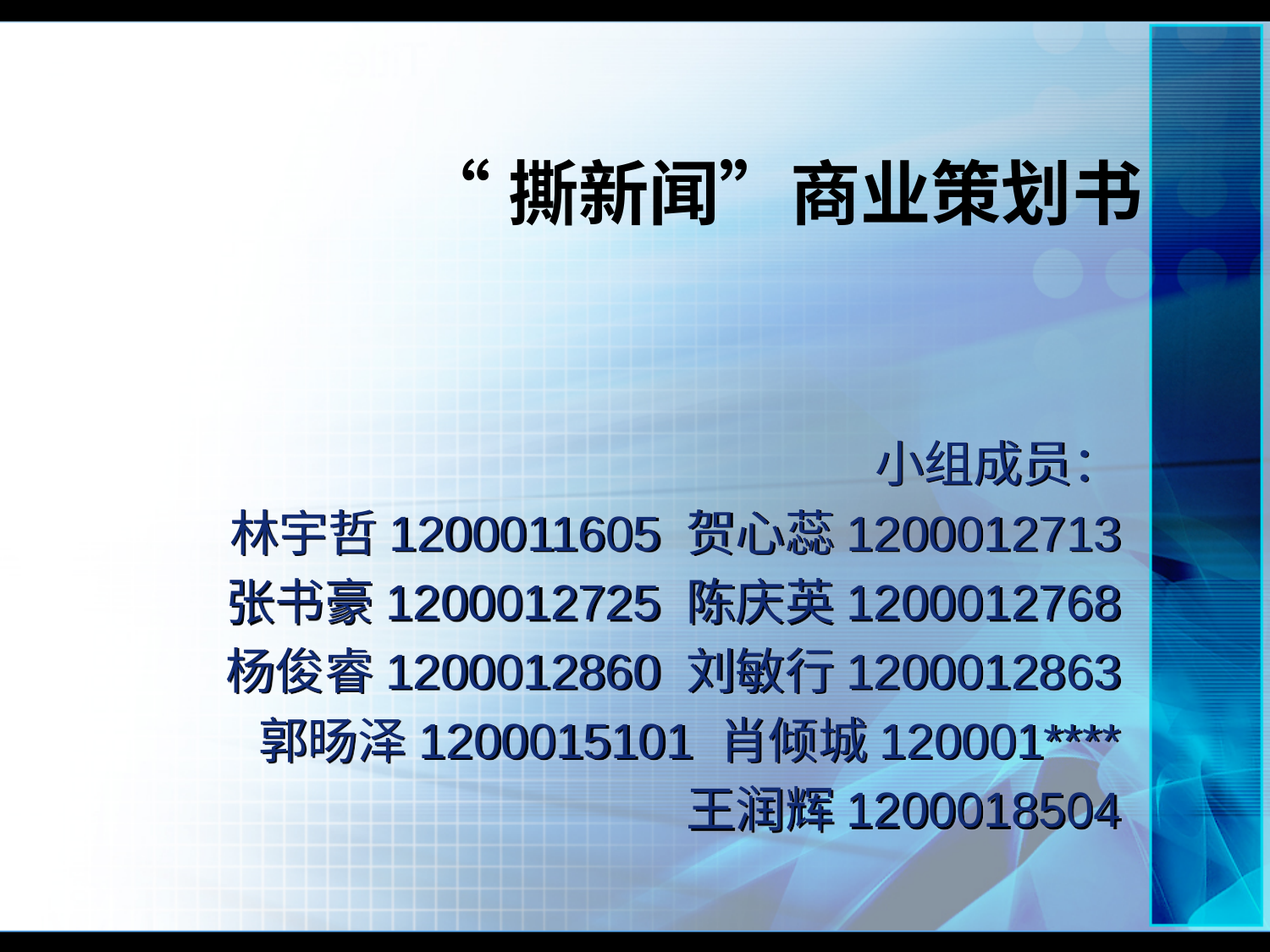

# “撕新闻”商业策划书
小组成员：
林宇哲1200011605 贺心蕊1200012713
张书豪1200012725 陈庆英1200012768
杨俊睿1200012860 刘敏行1200012863
郭旸泽1200015101 肖倾城120001****
王润辉1200018504